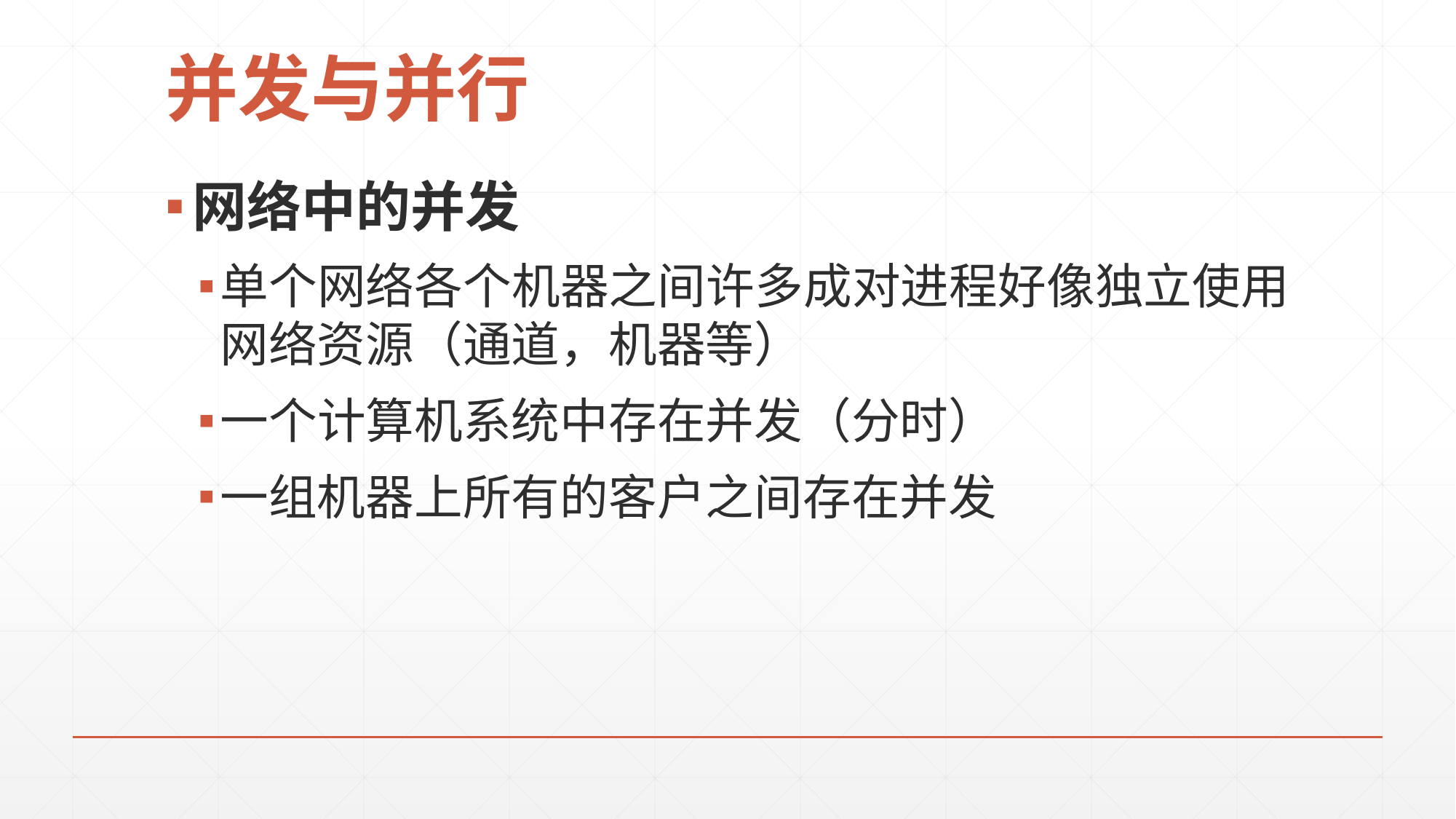

# 并发与并行
网络中的并发
单个网络各个机器之间许多成对进程好像独立使用网络资源（通道，机器等）
一个计算机系统中存在并发（分时）
一组机器上所有的客户之间存在并发